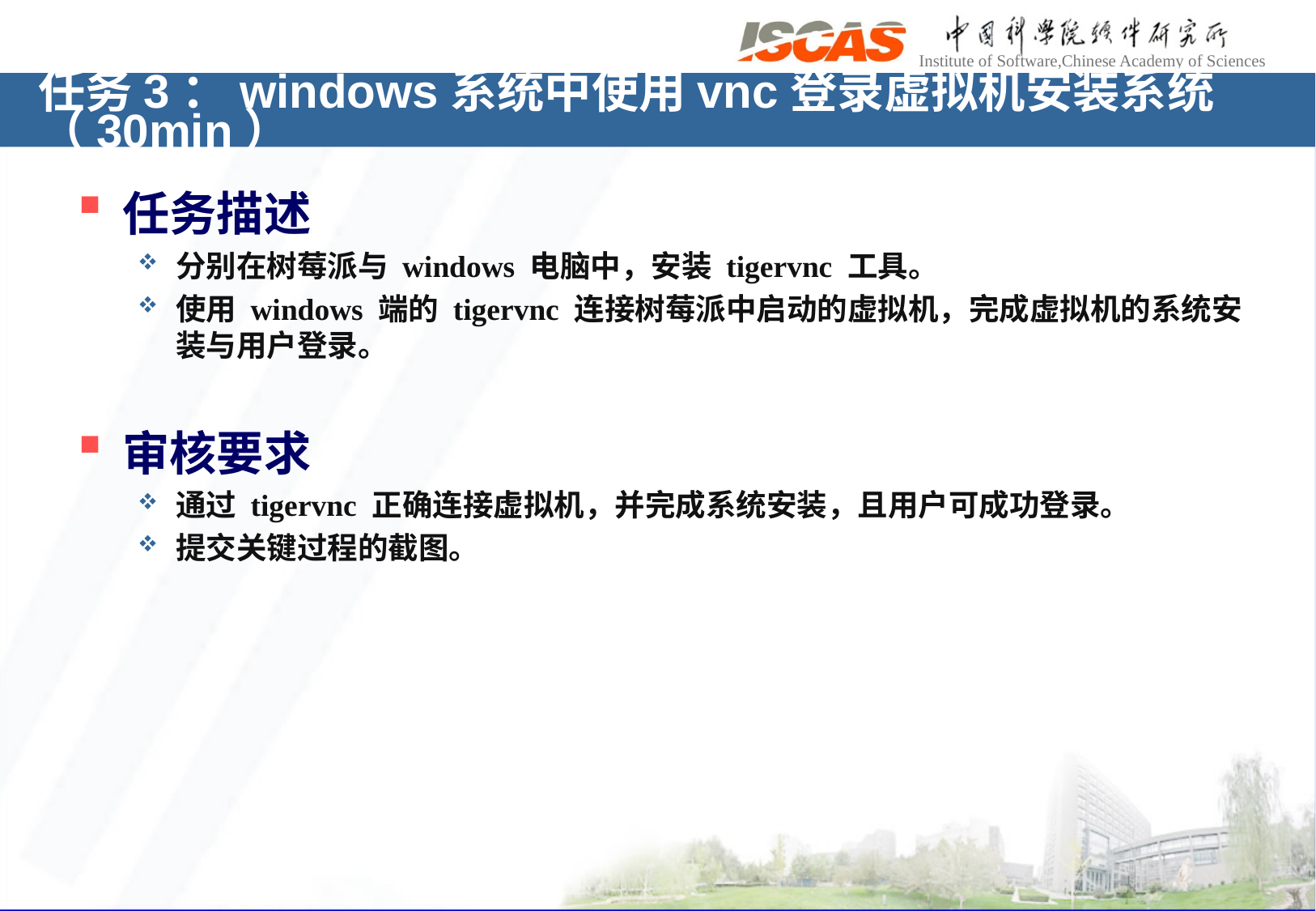

# 任务3：windows系统中使用vnc登录虚拟机安装系统（30min）
任务描述
分别在树莓派与 windows 电脑中，安装 tigervnc 工具。
使用 windows 端的 tigervnc 连接树莓派中启动的虚拟机，完成虚拟机的系统安装与用户登录。
审核要求
通过 tigervnc 正确连接虚拟机，并完成系统安装，且用户可成功登录。
提交关键过程的截图。